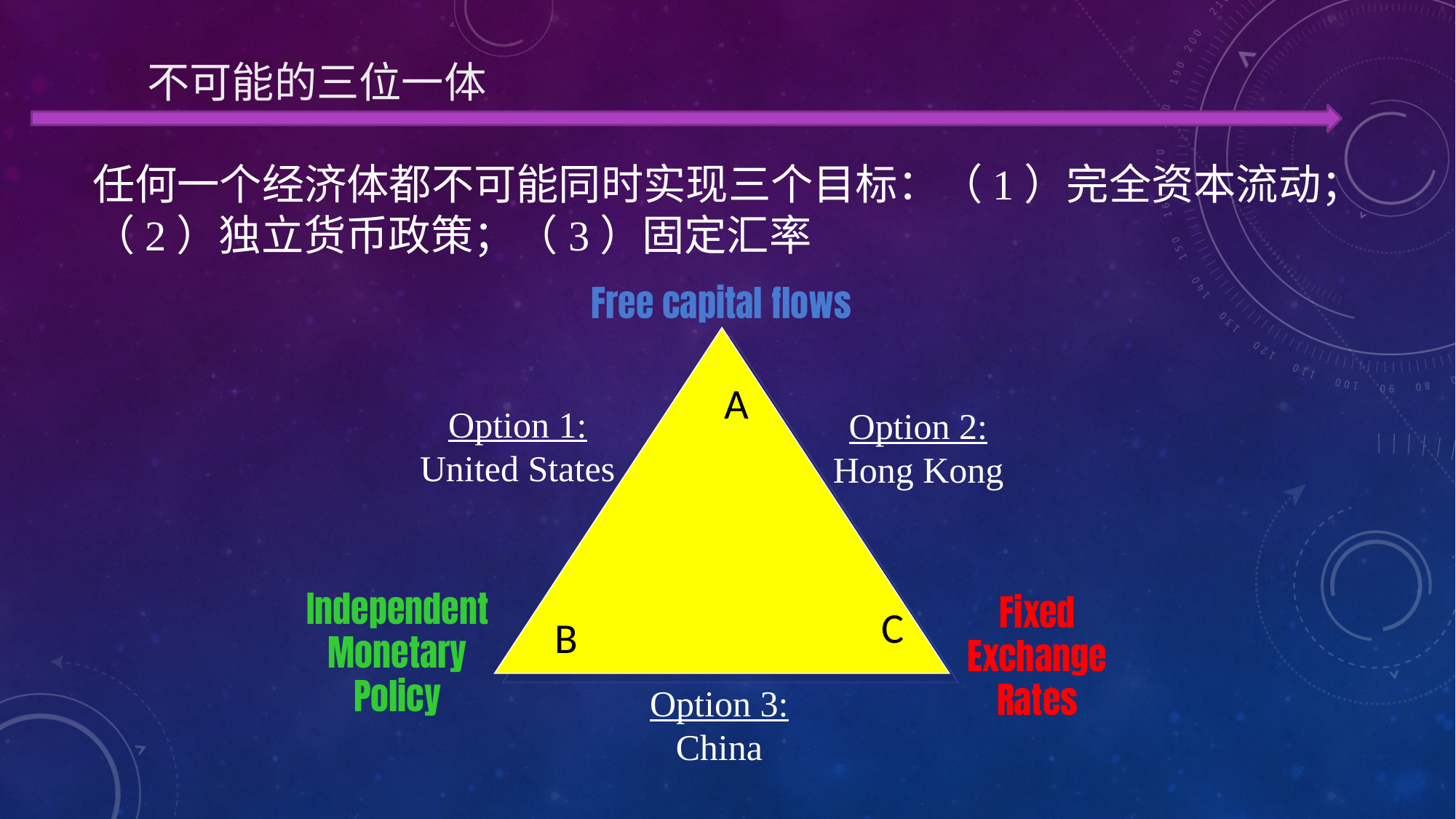

# 不可能的三位一体

任何一个经济体都不可能同时实现三个目标：（1）完全资本流动；（2）独立货币政策；（3）固定汇率
Free capital flows

A
Option 1:
United States
Option 2:
Hong Kong
Independent
Monetary
Policy
Fixed
Exchange
Rates
C
B
Option 3:
China